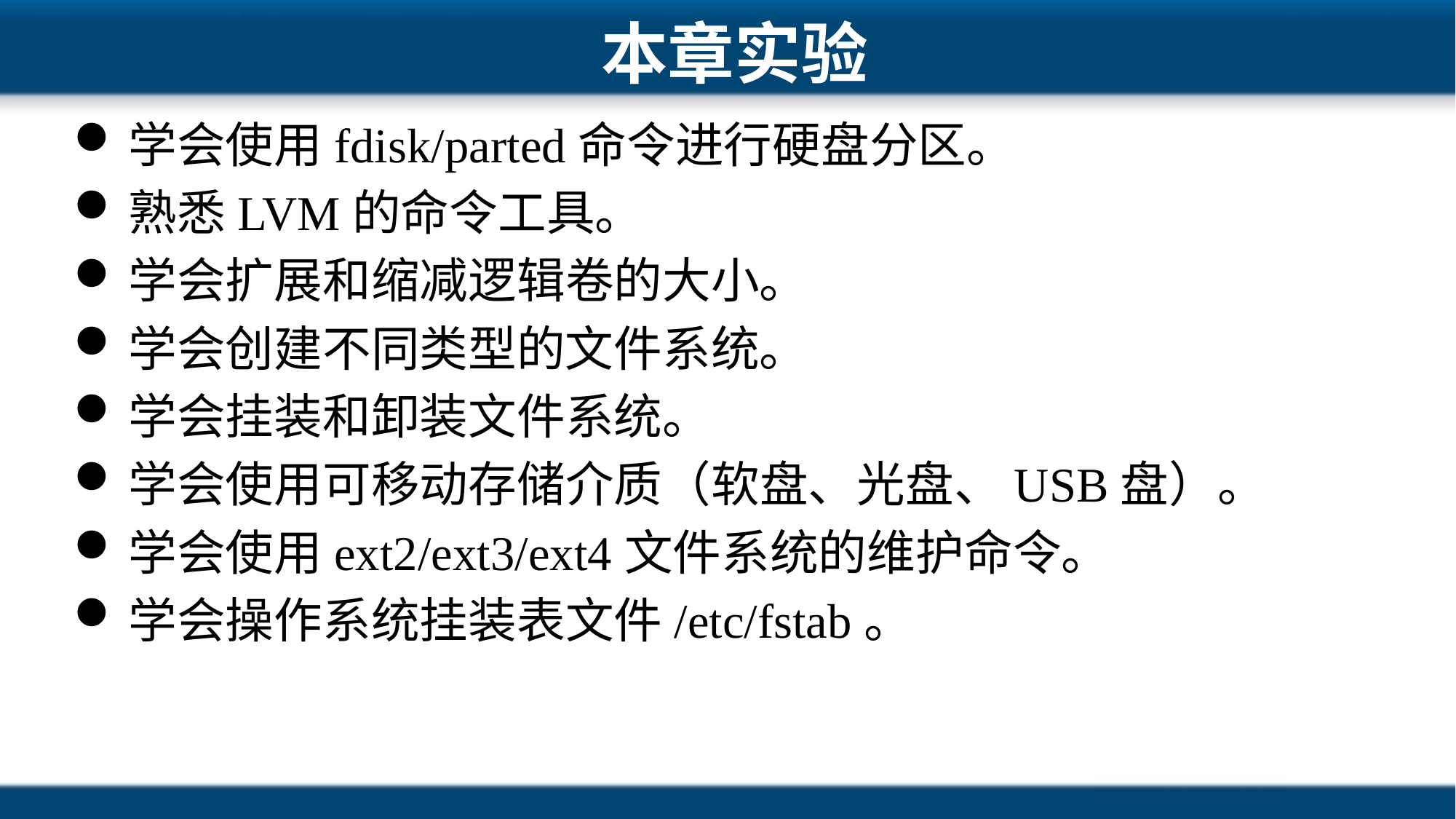

# 本章实验
学会使用fdisk/parted命令进行硬盘分区。
熟悉LVM的命令工具。
学会扩展和缩减逻辑卷的大小。
学会创建不同类型的文件系统。
学会挂装和卸装文件系统。
学会使用可移动存储介质（软盘、光盘、USB盘）。
学会使用ext2/ext3/ext4文件系统的维护命令。
学会操作系统挂装表文件/etc/fstab。